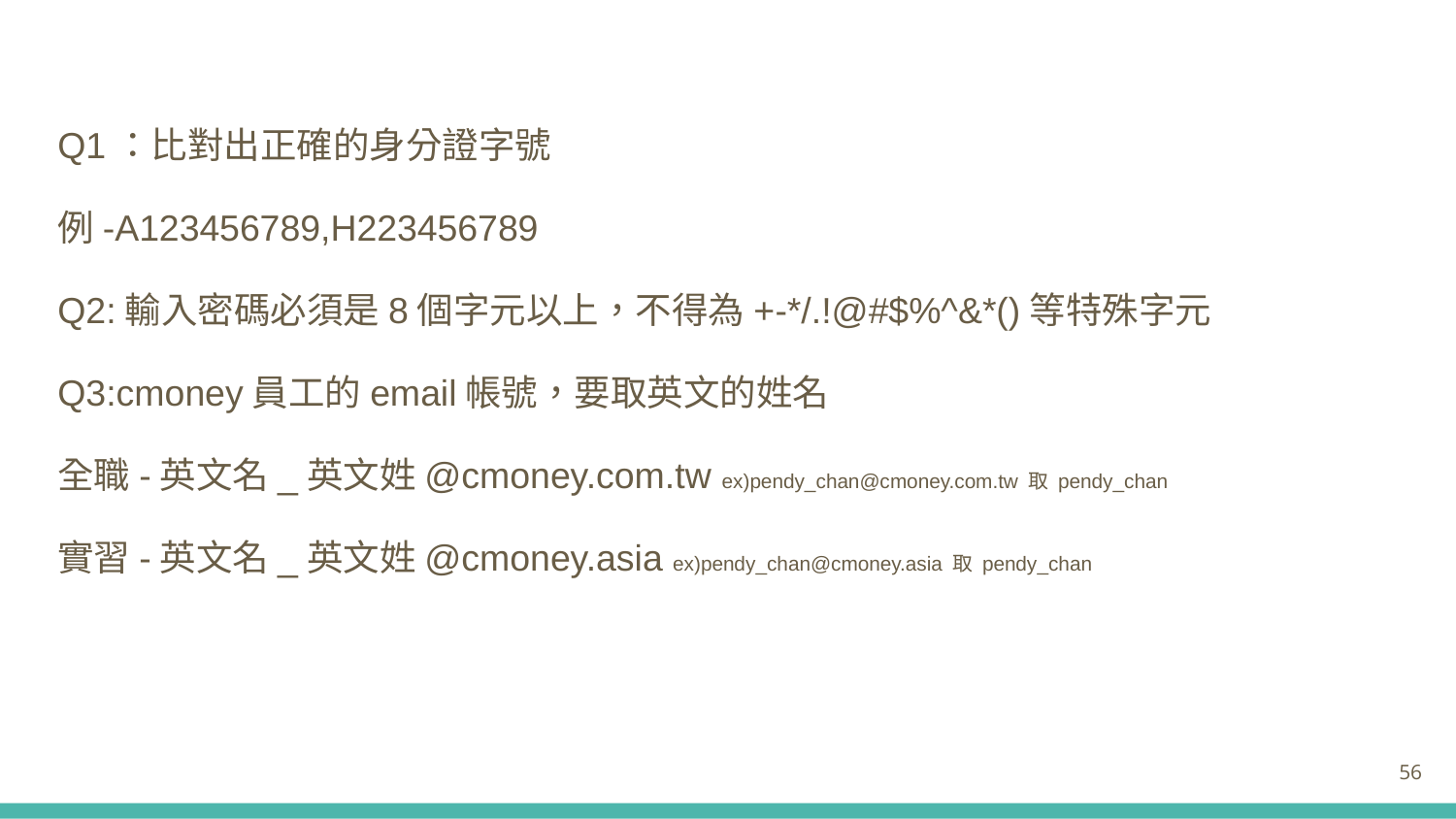

Q1：比對出正確的身分證字號
例-A123456789,H223456789
Q2:輸入密碼必須是8個字元以上，不得為+-*/.!@#$%^&*()等特殊字元
Q3:cmoney員工的email帳號，要取英文的姓名
全職-英文名_英文姓@cmoney.com.tw ex)pendy_chan@cmoney.com.tw 取 pendy_chan
實習-英文名_英文姓@cmoney.asia ex)pendy_chan@cmoney.asia 取 pendy_chan

56